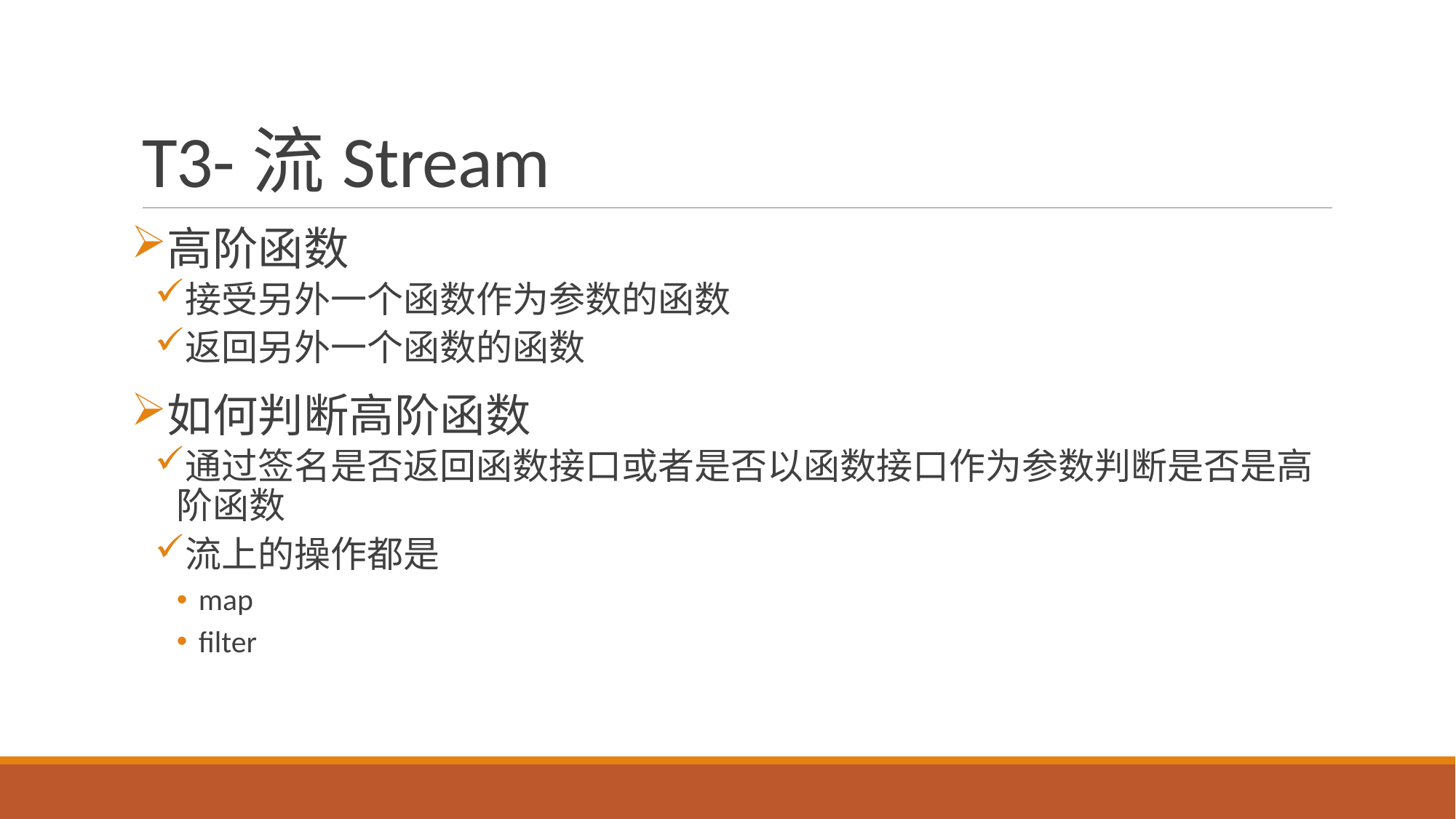

# T3-流Stream
高阶函数
接受另外一个函数作为参数的函数
返回另外一个函数的函数
如何判断高阶函数
通过签名是否返回函数接口或者是否以函数接口作为参数判断是否是高阶函数
流上的操作都是
map
filter